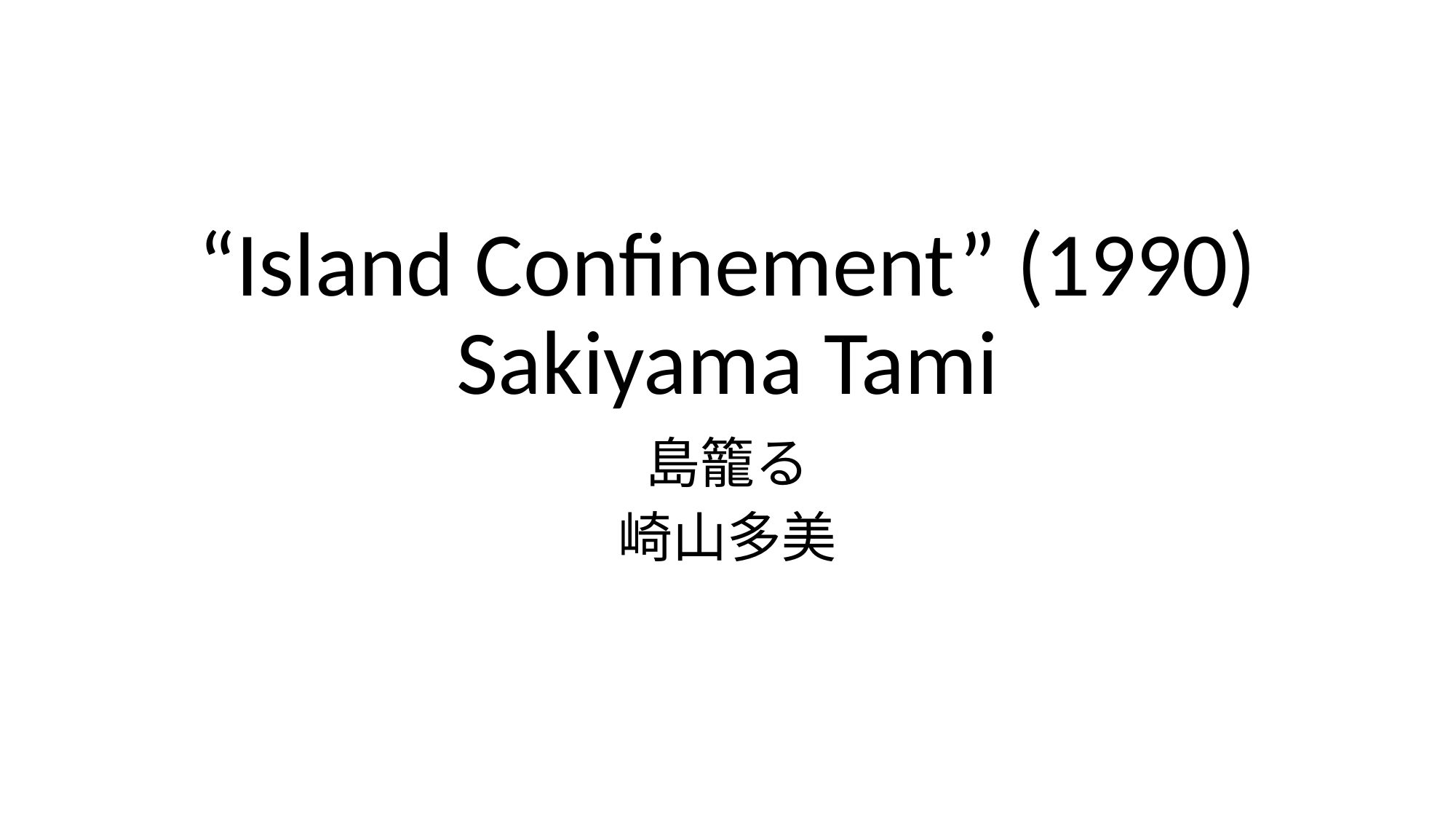

# “Island Confinement” (1990) Sakiyama Tami
島籠る
崎山多美